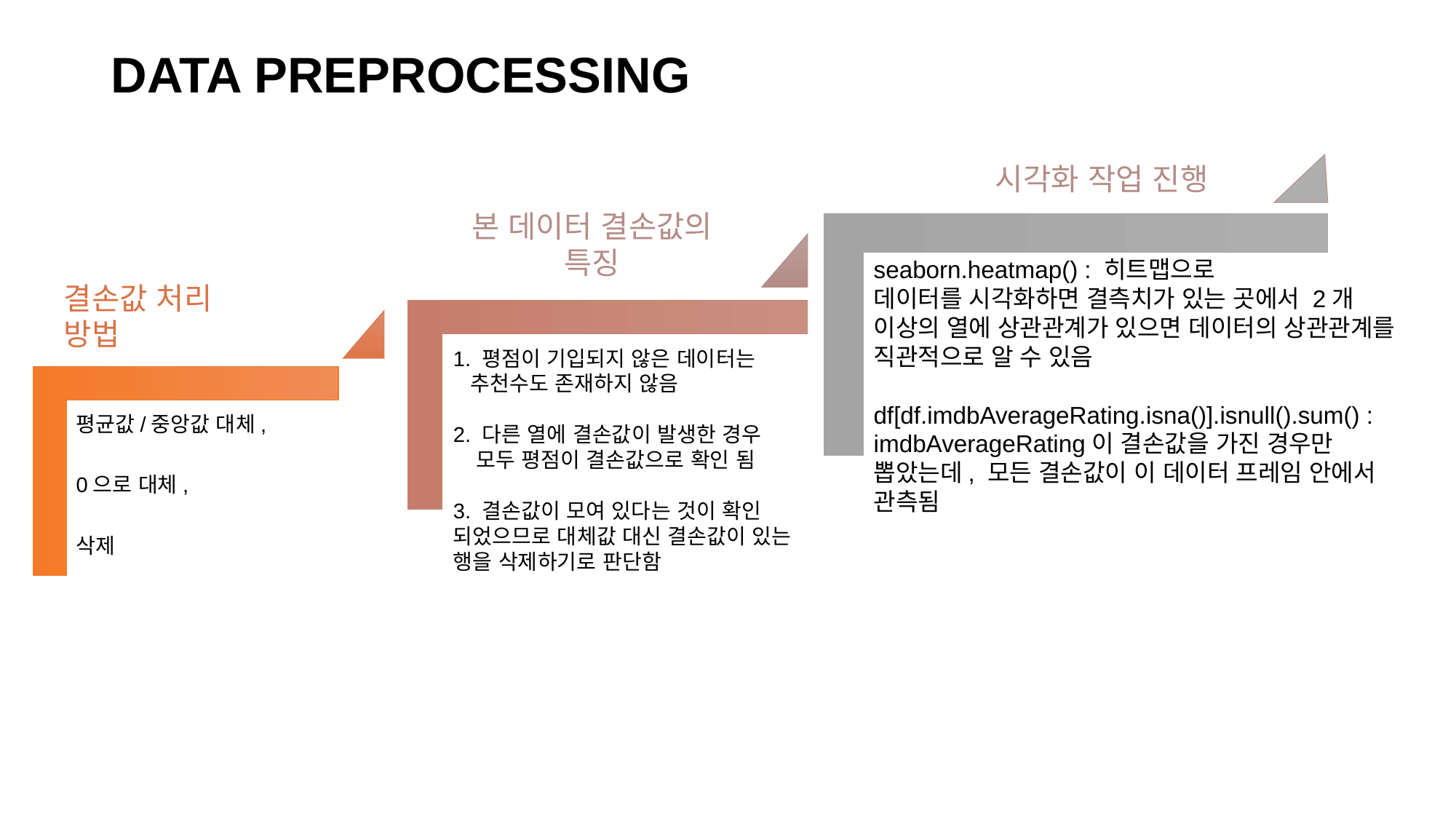

# DATA PREPROCESSING

시각화 작업 진행

본 데이터 결손값의
특징

seaborn.heatmap() : 히트맵으로
데이터를 시각화하면 결측치가 있는 곳에서 2개 이상의 열에 상관관계가 있으면 데이터의 상관관계를 직관적으로 알 수 있음

df[df.imdbAverageRating.isna()].isnull().sum() : imdbAverageRating이 결손값을 가진 경우만 뽑았는데, 모든 결손값이 이 데이터 프레임 안에서 관측됨
결손값 처리
방법

1. 평점이 기입되지 않은 데이터는
  추천수도 존재하지 않음

2. 다른 열에 결손값이 발생한 경우
   모두 평점이 결손값으로 확인 됨

3. 결손값이 모여 있다는 것이 확인 되었으므로 대체값 대신 결손값이 있는 행을 삭제하기로 판단함

평균값/중앙값 대체,

0으로 대체,

삭제